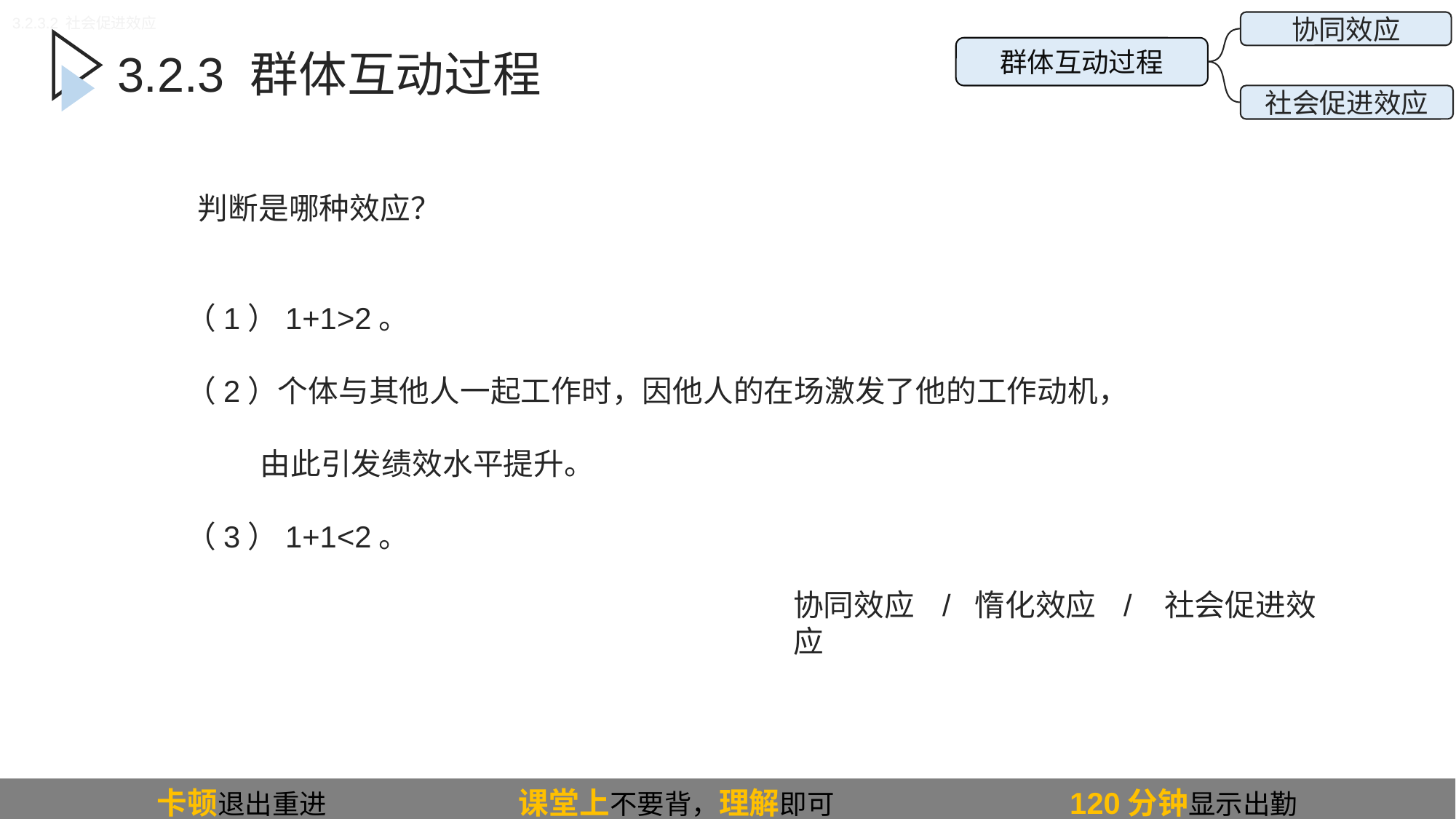

3.2.3.2 社会促进效应
协同效应
群体互动过程
社会促进效应
3.2.3 群体互动过程
判断是哪种效应？
（1）1+1>2。

（2）个体与其他人一起工作时，因他人的在场激发了他的工作动机，
          由此引发绩效水平提升。

（3）1+1<2。
协同效应   /  惰化效应   /   社会促进效应